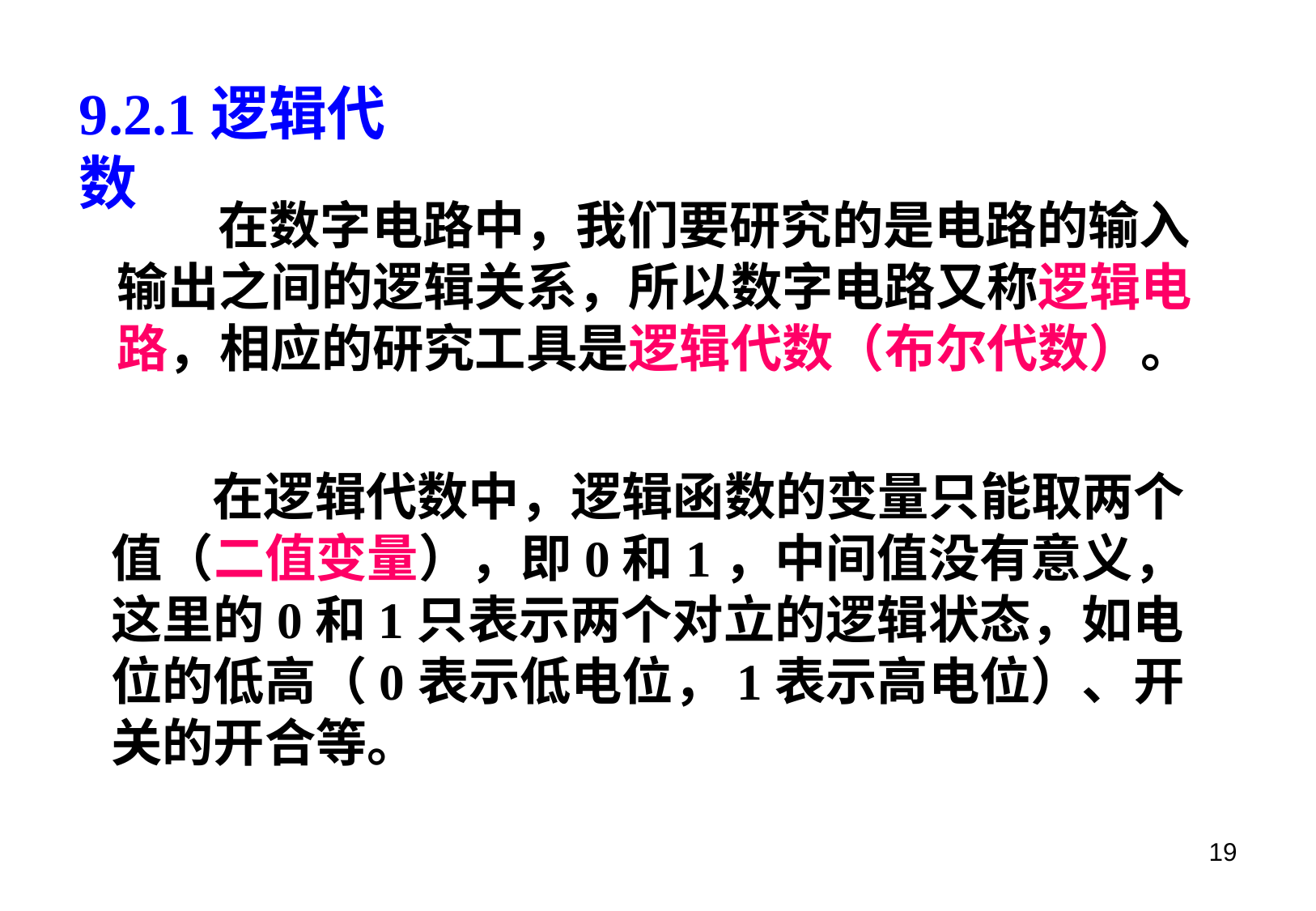

9.2.1逻辑代数
在数字电路中，我们要研究的是电路的输入输出之间的逻辑关系，所以数字电路又称逻辑电路，相应的研究工具是逻辑代数（布尔代数）。
在逻辑代数中，逻辑函数的变量只能取两个值（二值变量），即0和1，中间值没有意义，这里的0和1只表示两个对立的逻辑状态，如电位的低高（0表示低电位，1表示高电位）、开关的开合等。
19